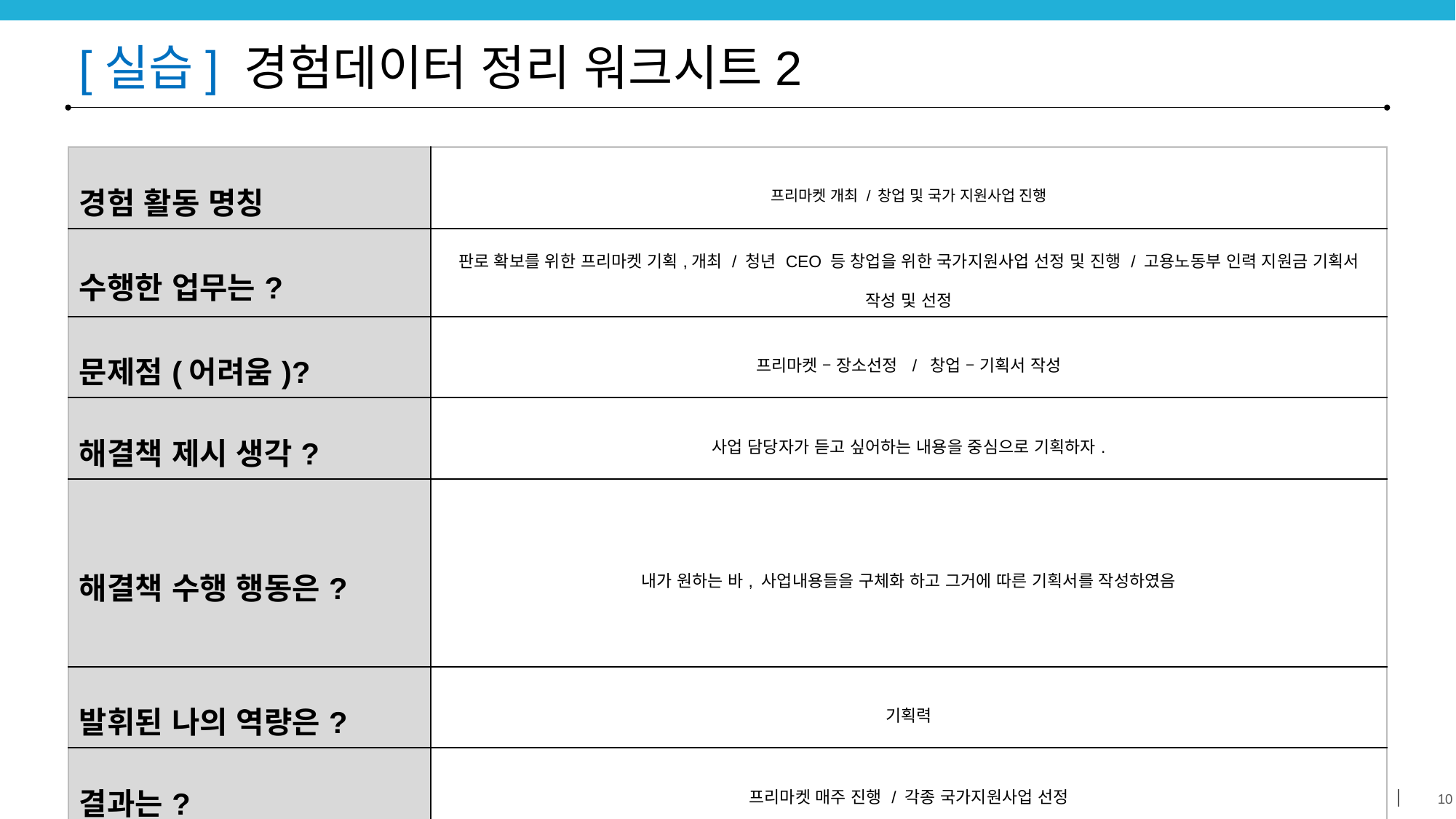

# [실습] 경험데이터 정리 워크시트2
| 경험 활동 명칭 | 프리마켓 개최 / 창업 및 국가 지원사업 진행 |
| --- | --- |
| 수행한 업무는? | 판로 확보를 위한 프리마켓 기획,개최 / 청년 CEO 등 창업을 위한 국가지원사업 선정 및 진행 / 고용노동부 인력 지원금 기획서 작성 및 선정 |
| 문제점(어려움)? | 프리마켓 – 장소선정 / 창업 – 기획서 작성 |
| 해결책 제시 생각? | 사업 담당자가 듣고 싶어하는 내용을 중심으로 기획하자. |
| 해결책 수행 행동은? | 내가 원하는 바, 사업내용들을 구체화 하고 그거에 따른 기획서를 작성하였음 |
| 발휘된 나의 역량은? | 기획력 |
| 결과는? | 프리마켓 매주 진행 / 각종 국가지원사업 선정 |
| 이 경험을 통해 얻은 것 | 기획의 중요성과 사업계획 방법 |